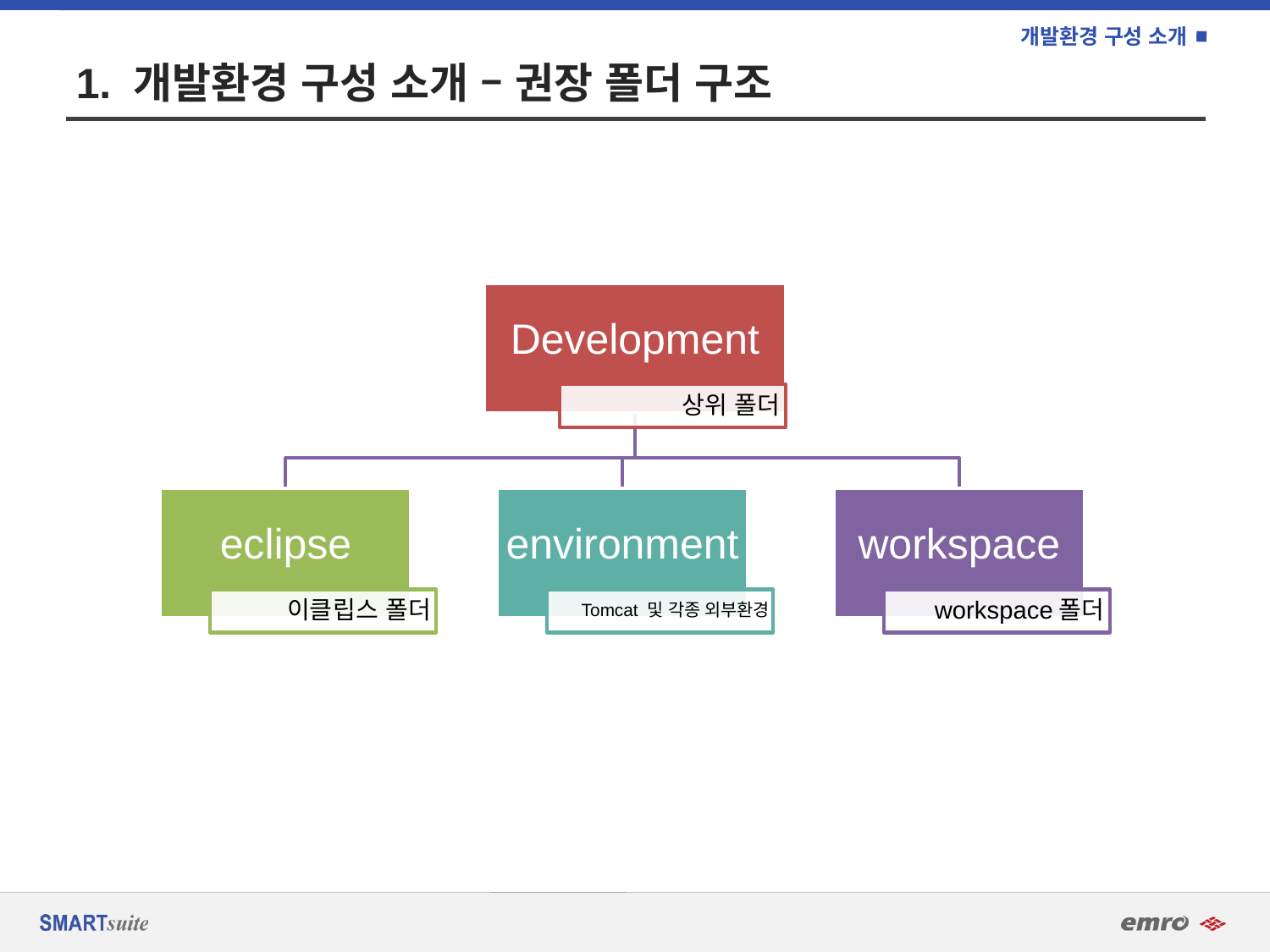

개발환경 구성 소개
# 1. 개발환경 구성 소개 – 권장 폴더 구조
Development
상위 폴더
eclipse
이클립스 폴더
environment
Tomcat 및 각종 외부환경
workspace
workspace폴더